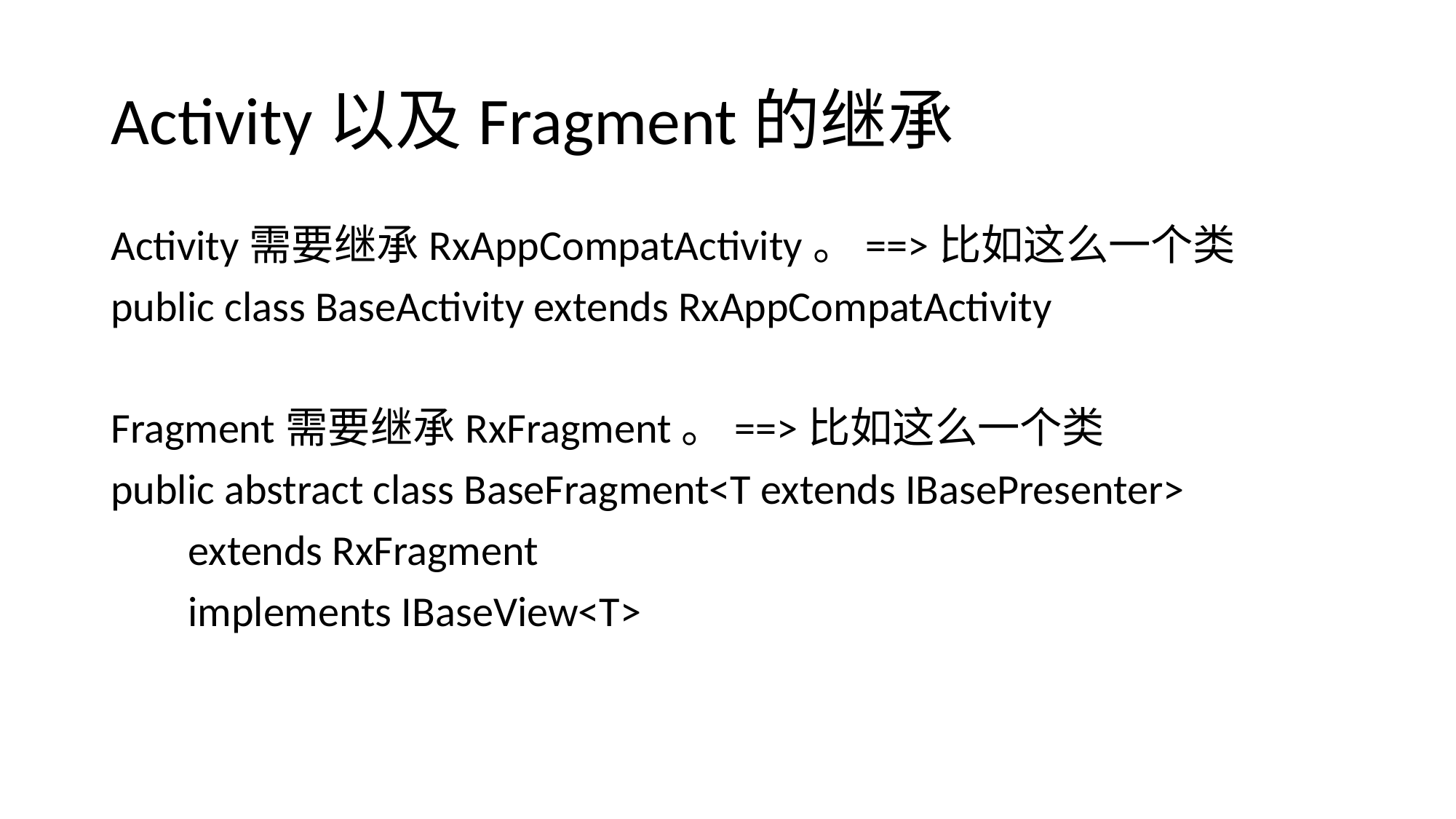

# Activity以及Fragment的继承
Activity需要继承RxAppCompatActivity。==>比如这么一个类
public class BaseActivity extends RxAppCompatActivity

Fragment需要继承RxFragment。==>比如这么一个类
public abstract class BaseFragment<T extends IBasePresenter>
        extends RxFragment
        implements IBaseView<T>